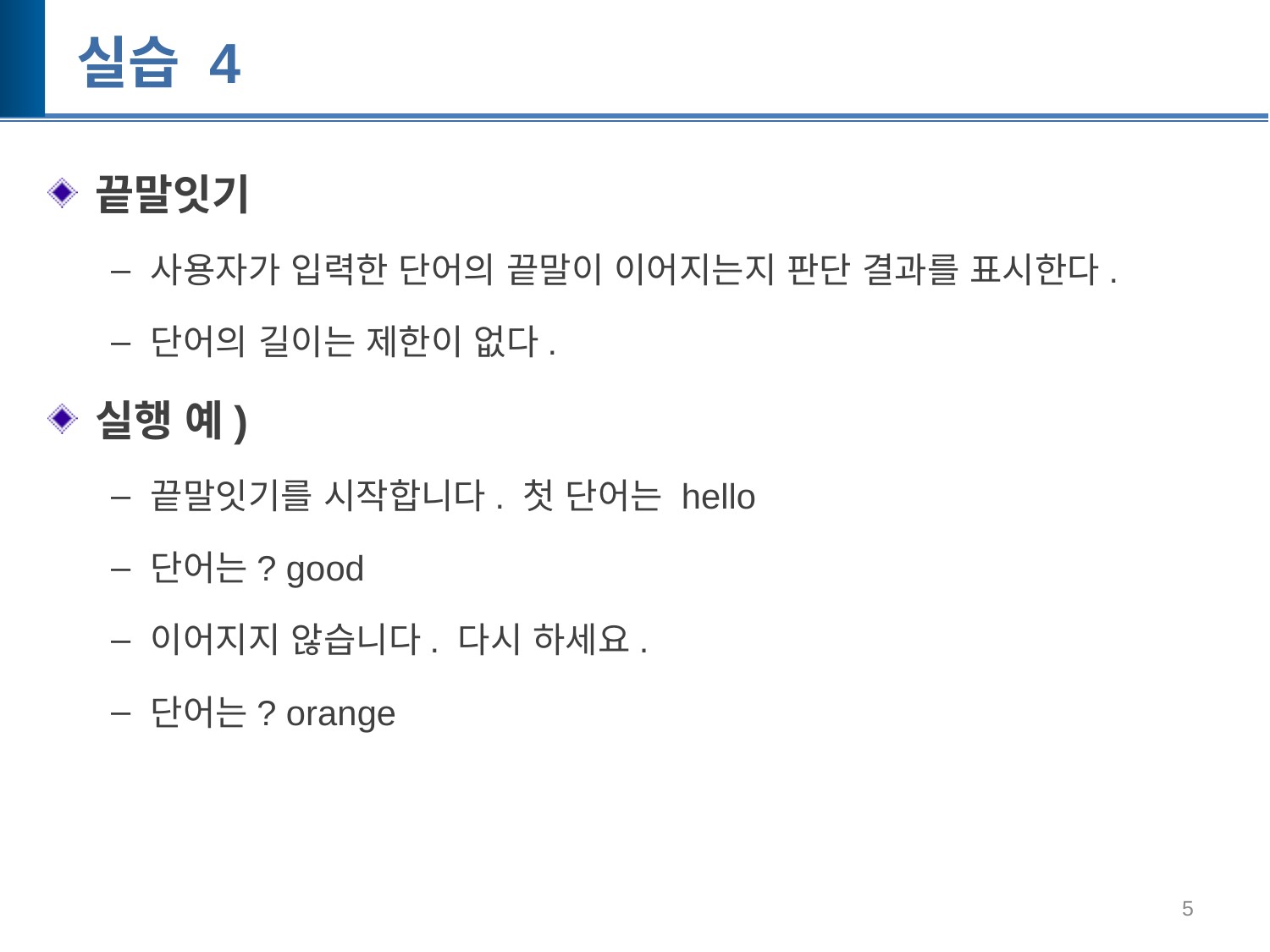

# 실습 4
끝말잇기
사용자가 입력한 단어의 끝말이 이어지는지 판단 결과를 표시한다.
단어의 길이는 제한이 없다.
실행 예)
끝말잇기를 시작합니다. 첫 단어는 hello
단어는? good
이어지지 않습니다. 다시 하세요.
단어는? orange

5